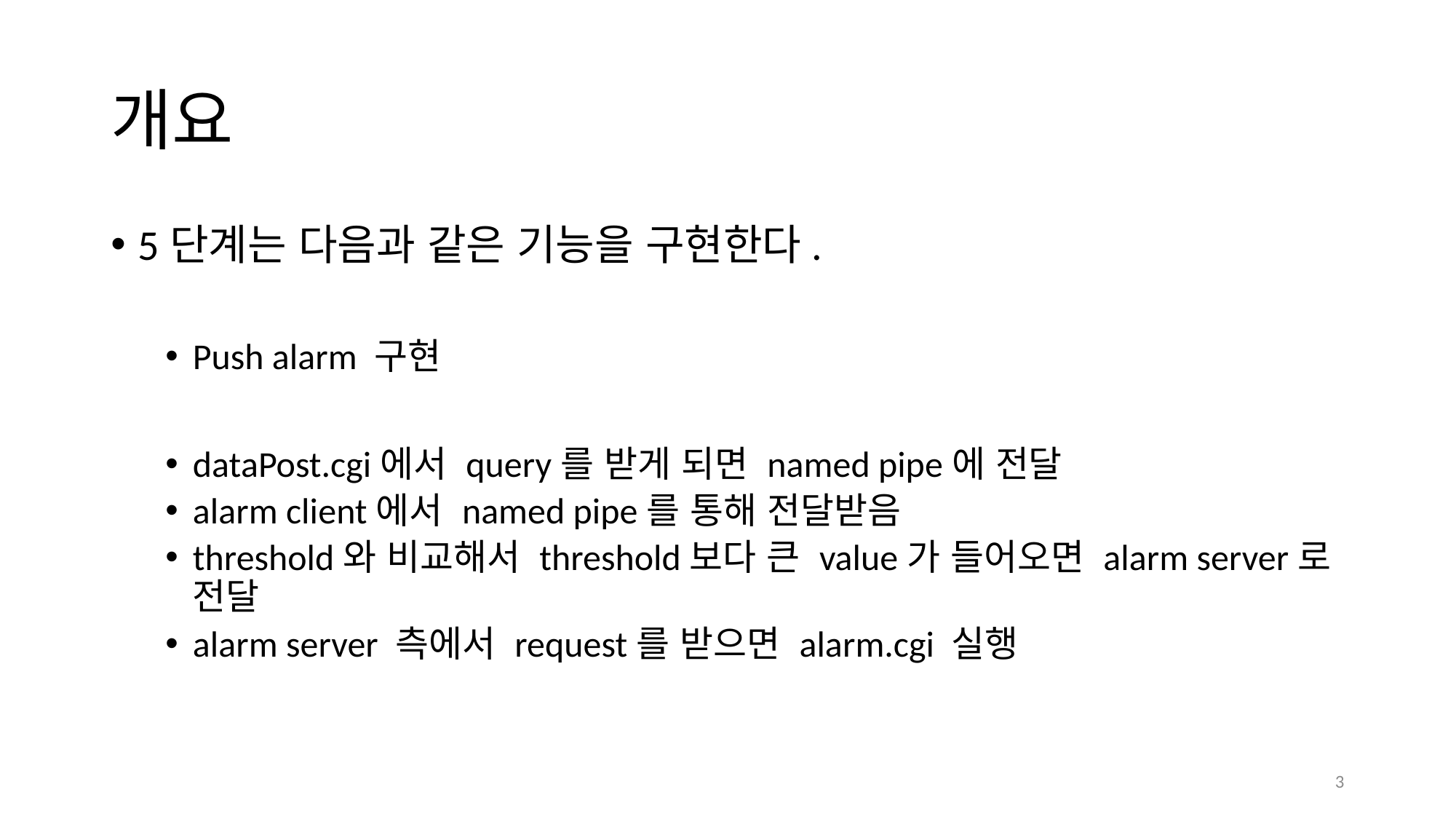

# 개요
5단계는 다음과 같은 기능을 구현한다.

Push alarm 구현

dataPost.cgi에서 query를 받게 되면 named pipe에 전달
alarm client에서 named pipe를 통해 전달받음
threshold와 비교해서 threshold보다 큰 value가 들어오면 alarm server로 전달
alarm server 측에서 request를 받으면 alarm.cgi 실행
3